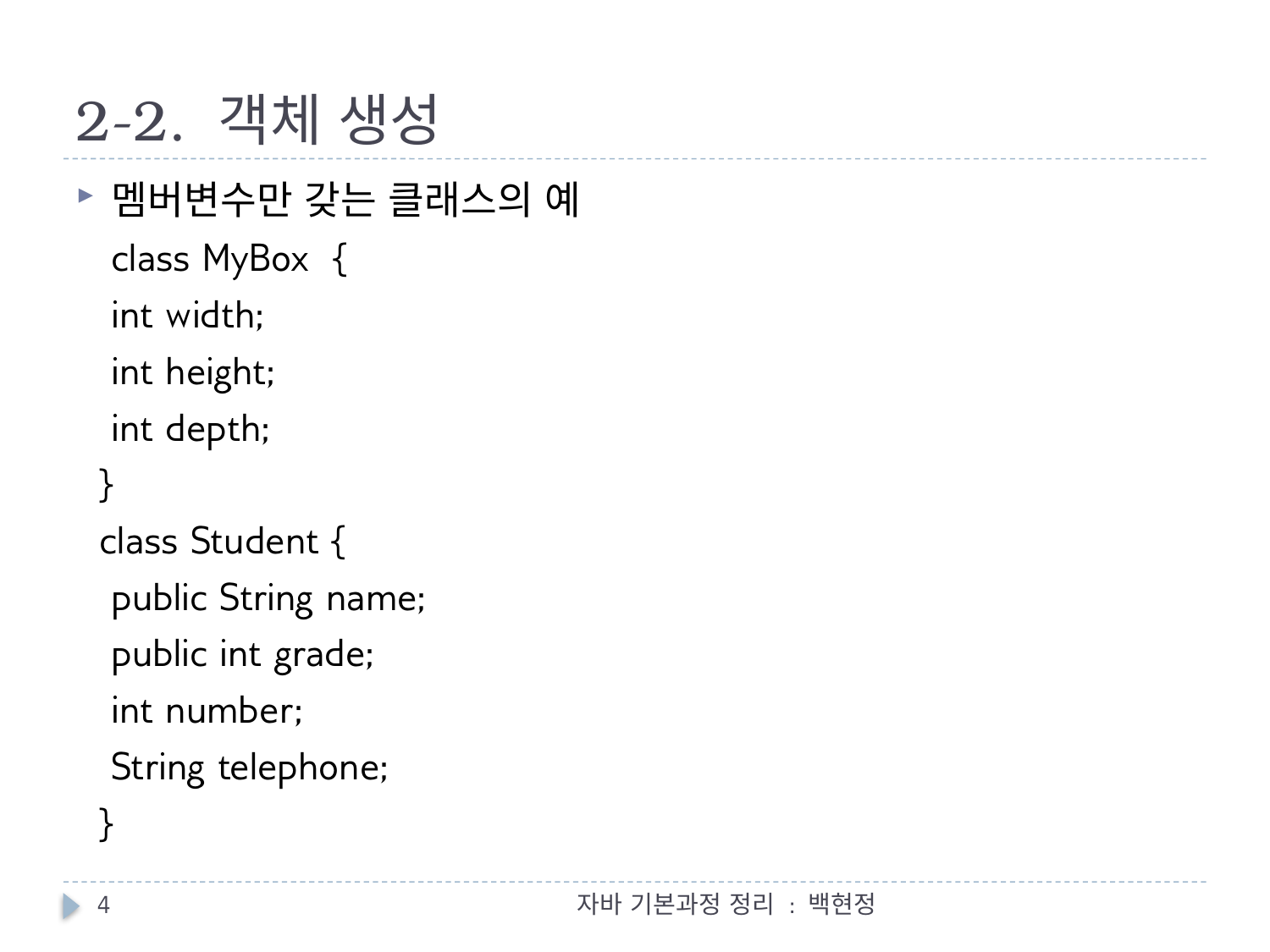

# 2-2. 객체 생성
멤버변수만 갖는 클래스의 예
   class MyBox  {
		int width;
		int height;
		int depth;
  }
  class Student {
		public String name;
		public int grade;
		int number;
		String telephone;
  }

4
자바 기본과정 정리 : 백현정